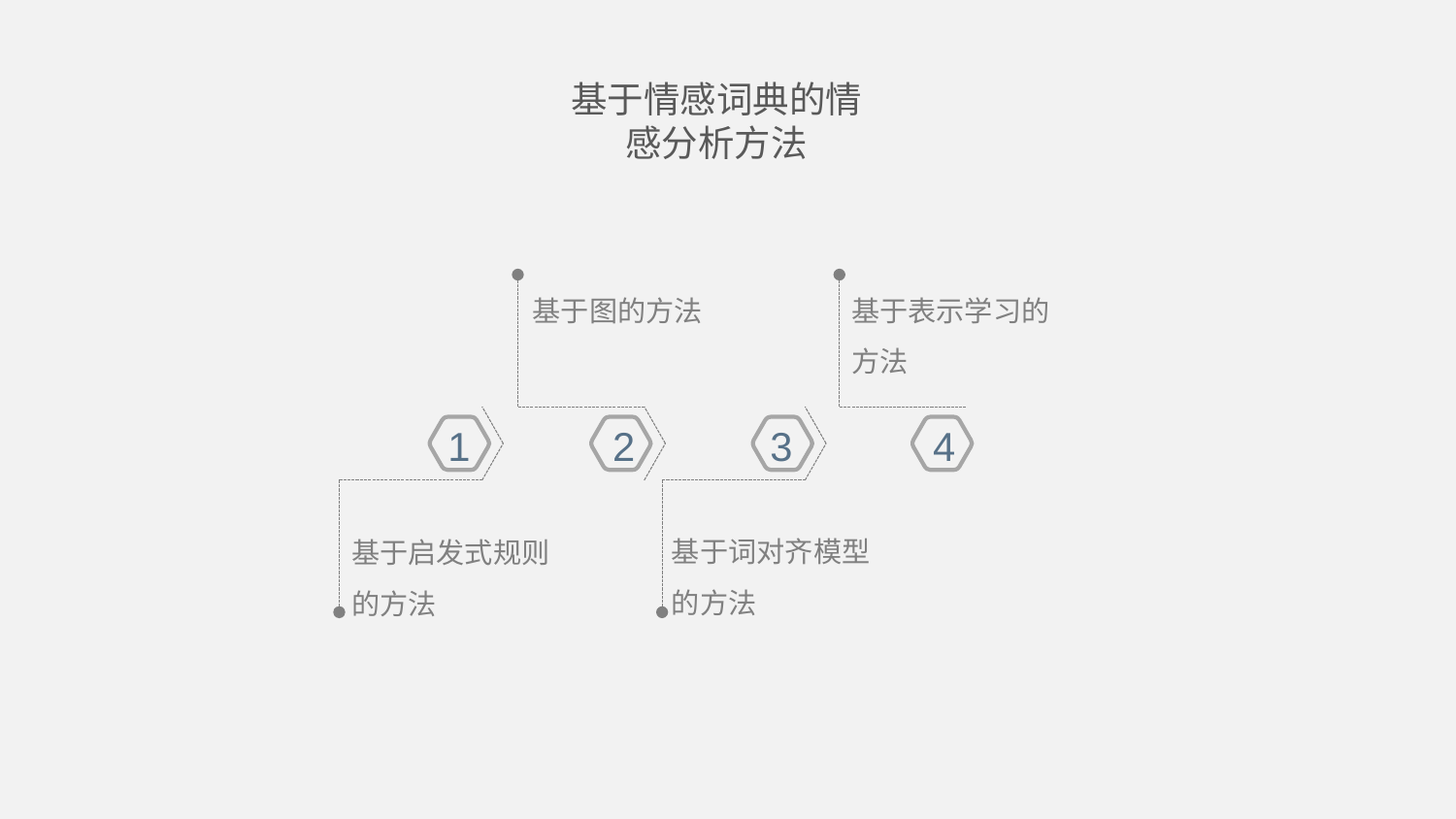

基于情感词典的情感分析方法

基于图的方法
基于表示学习的方法
1

2

3

4

基于词对齐模型的方法
基于启发式规则的方法